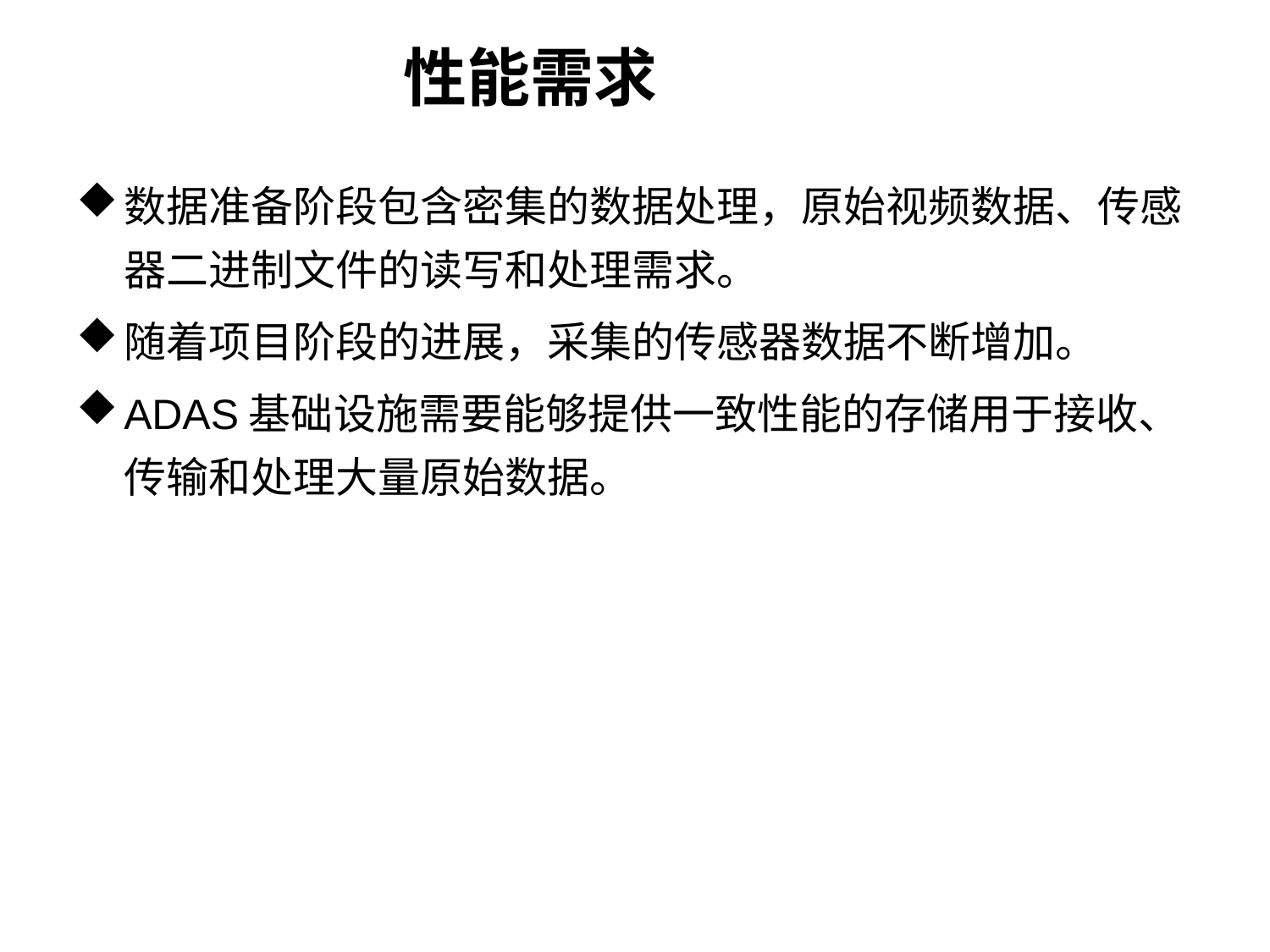

# 性能需求
数据准备阶段包含密集的数据处理，原始视频数据、传感器二进制文件的读写和处理需求。
随着项目阶段的进展，采集的传感器数据不断增加。
ADAS基础设施需要能够提供一致性能的存储用于接收、传输和处理大量原始数据。